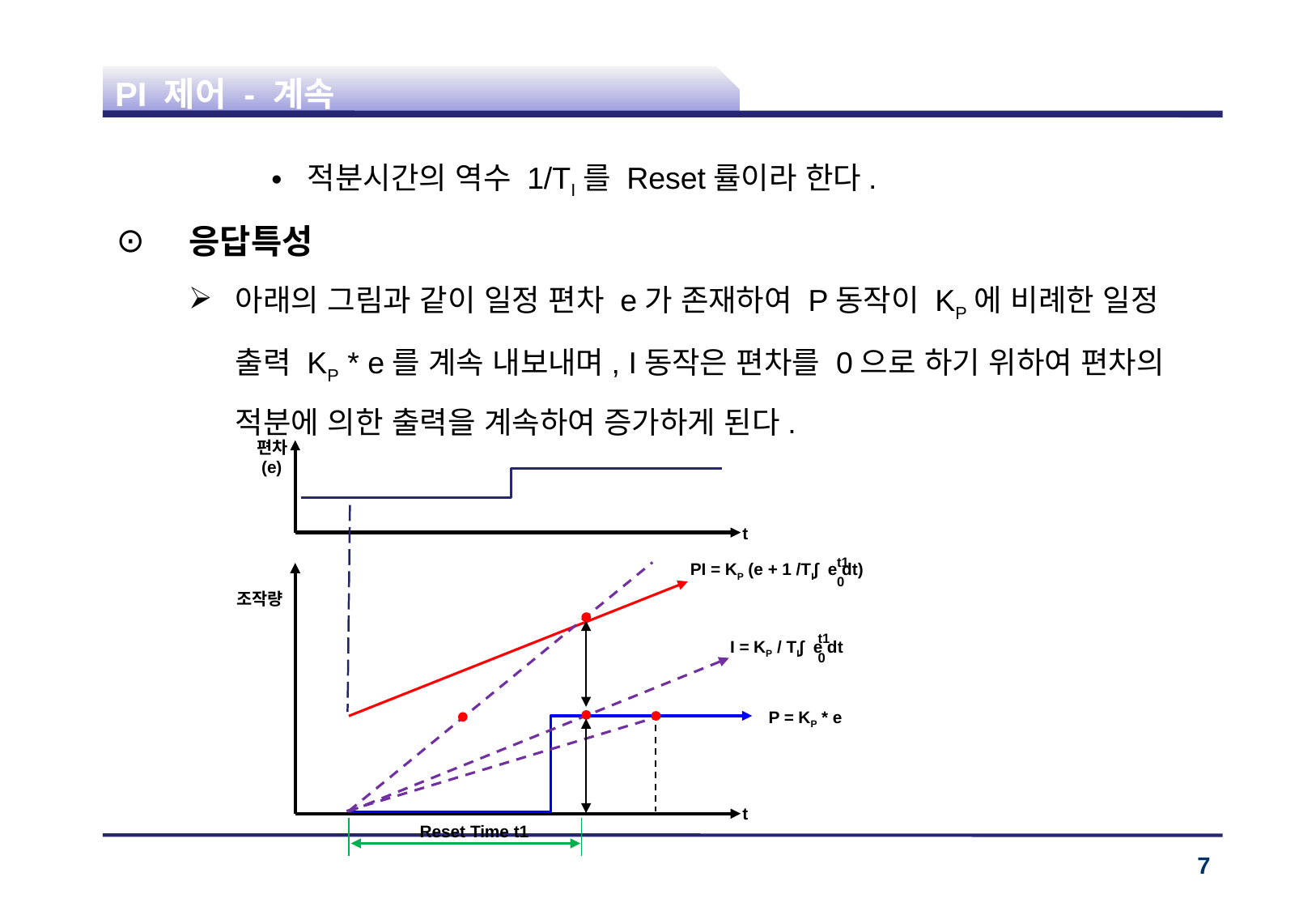

# PI 제어 - 계속
적분시간의 역수 1/TI를 Reset률이라 한다.
응답특성
아래의 그림과 같이 일정 편차 e가 존재하여 P동작이 KP에 비례한 일정 출력 KP * e를 계속 내보내며, I동작은 편차를 0으로 하기 위하여 편차의 적분에 의한 출력을 계속하여 증가하게 된다.
편차
(e)
t
t1
PI = KP (e + 1 /TI∫  e dt)
0
조작량

t1
I = KP / TI∫  e dt
0
P = KP * e

t
Reset Time t1